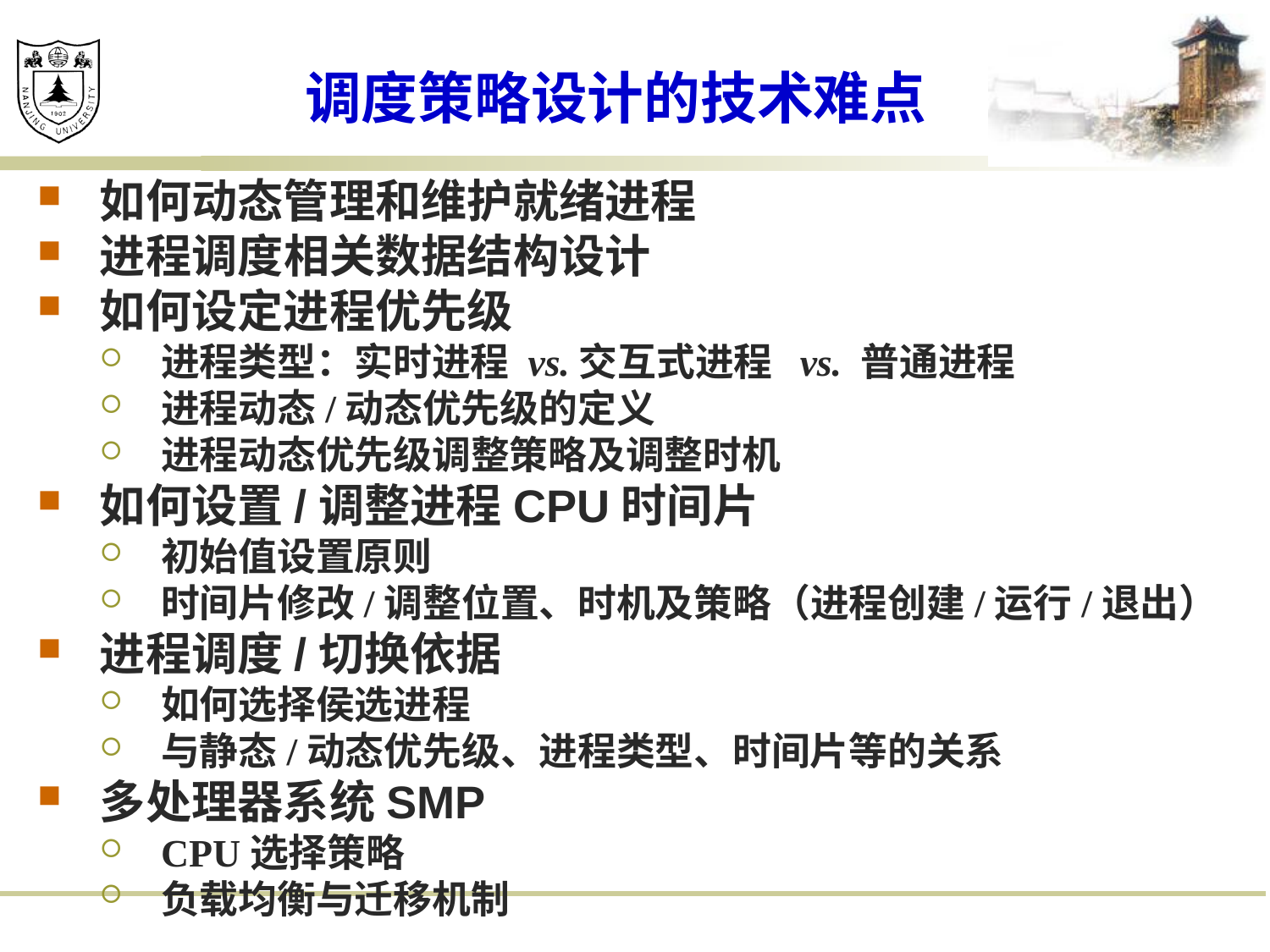

# 调度策略设计的技术难点
如何动态管理和维护就绪进程
进程调度相关数据结构设计
如何设定进程优先级
进程类型：实时进程 vs.交互式进程  vs. 普通进程
进程动态/动态优先级的定义
进程动态优先级调整策略及调整时机
如何设置/调整进程CPU时间片
初始值设置原则
时间片修改/调整位置、时机及策略（进程创建/运行/退出）
进程调度/切换依据
如何选择侯选进程
与静态/动态优先级、进程类型、时间片等的关系
多处理器系统SMP
CPU选择策略
负载均衡与迁移机制
211